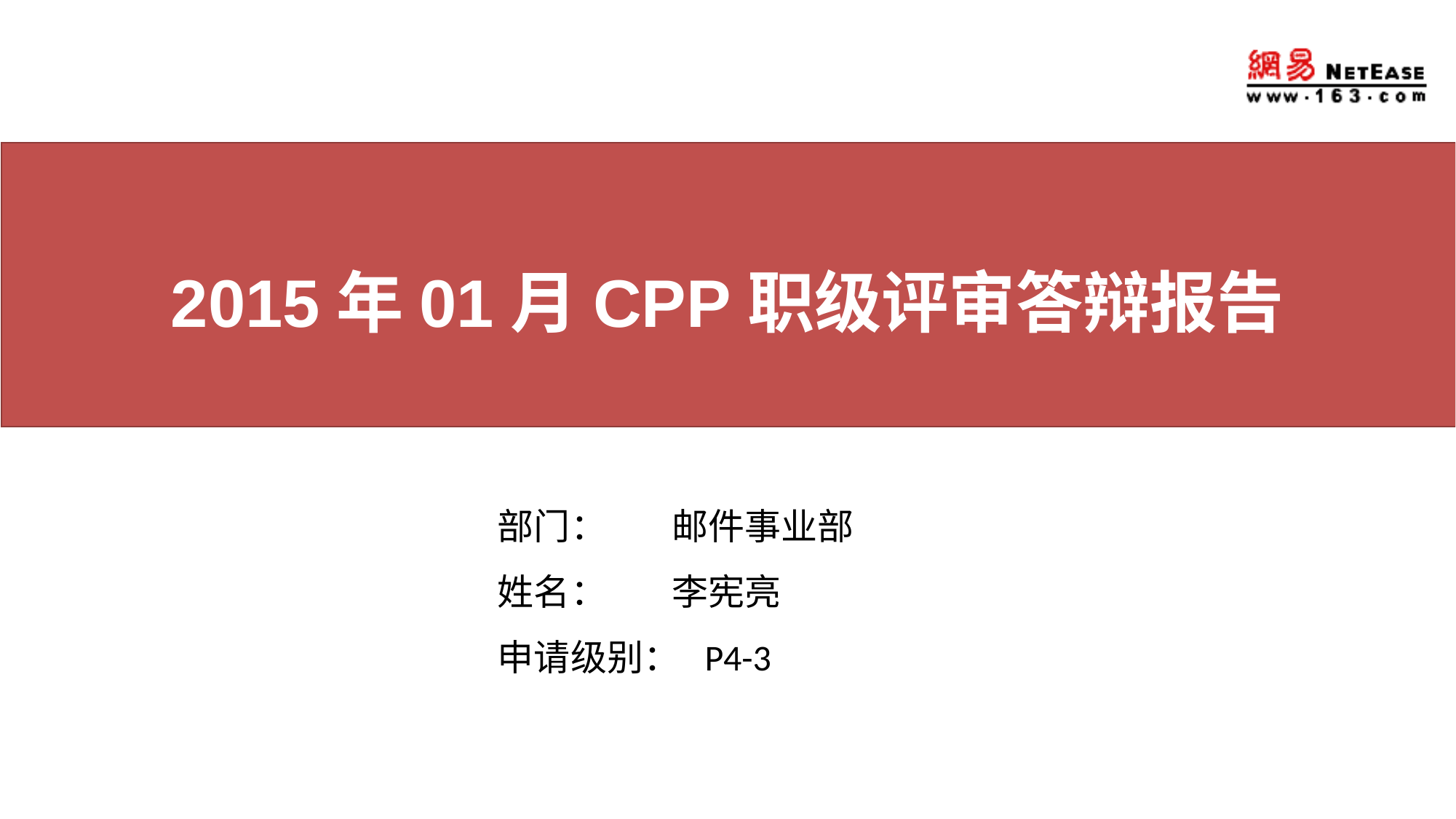

2015年01月CPP职级评审答辩报告
申  请 人：
所在部门：
提交日期：
部门：        邮件事业部
姓名：        李宪亮
申请级别：  P4-3